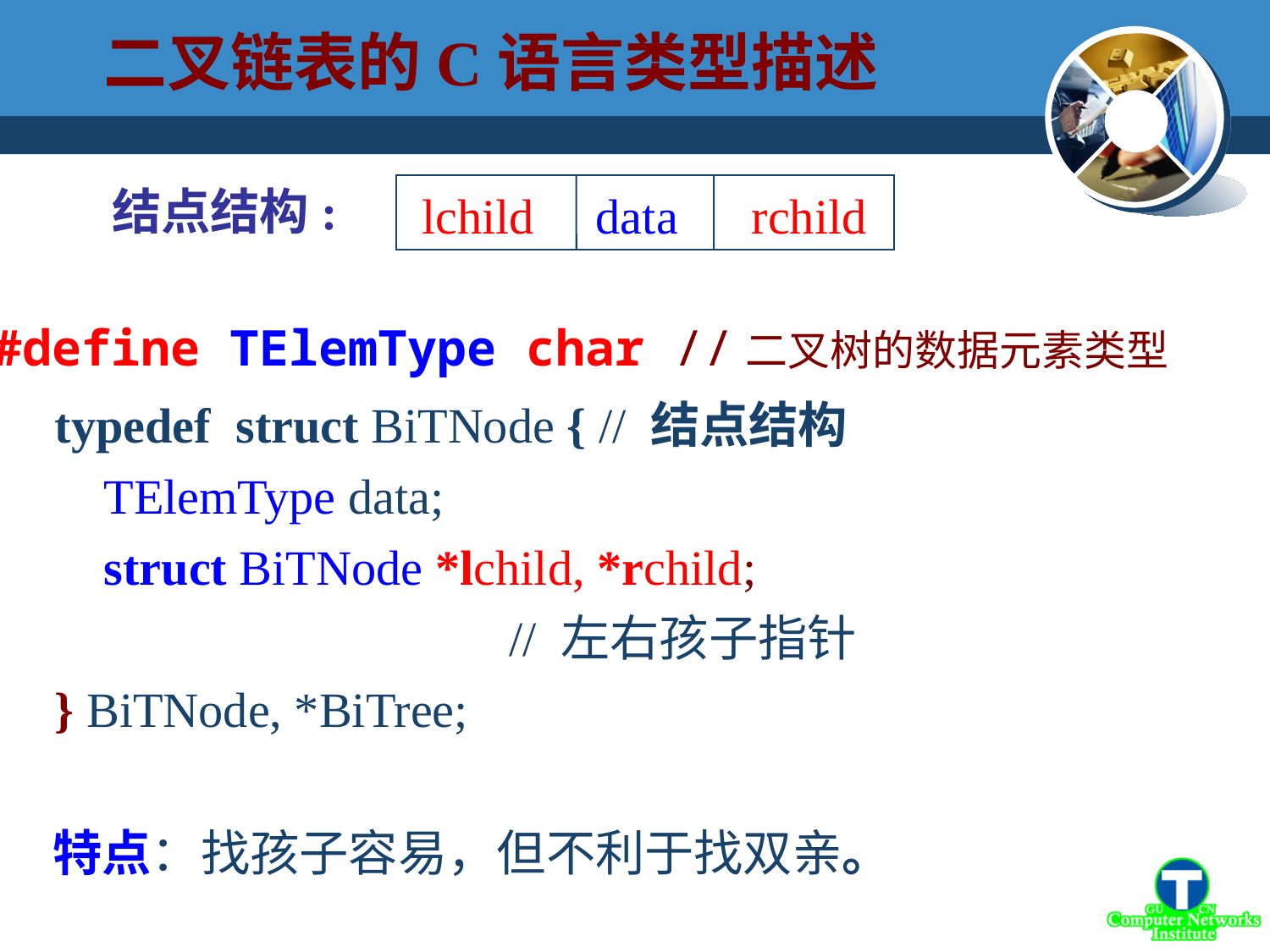

二叉链表的C语言类型描述
结点结构:

lchild     data      rchild
#define TElemType char //二叉树的数据元素类型
typedef  struct BiTNode { // 结点结构
    TElemType data;
    struct BiTNode *lchild, *rchild;
                                     // 左右孩子指针
} BiTNode, *BiTree;
特点：找孩子容易，但不利于找双亲。
41